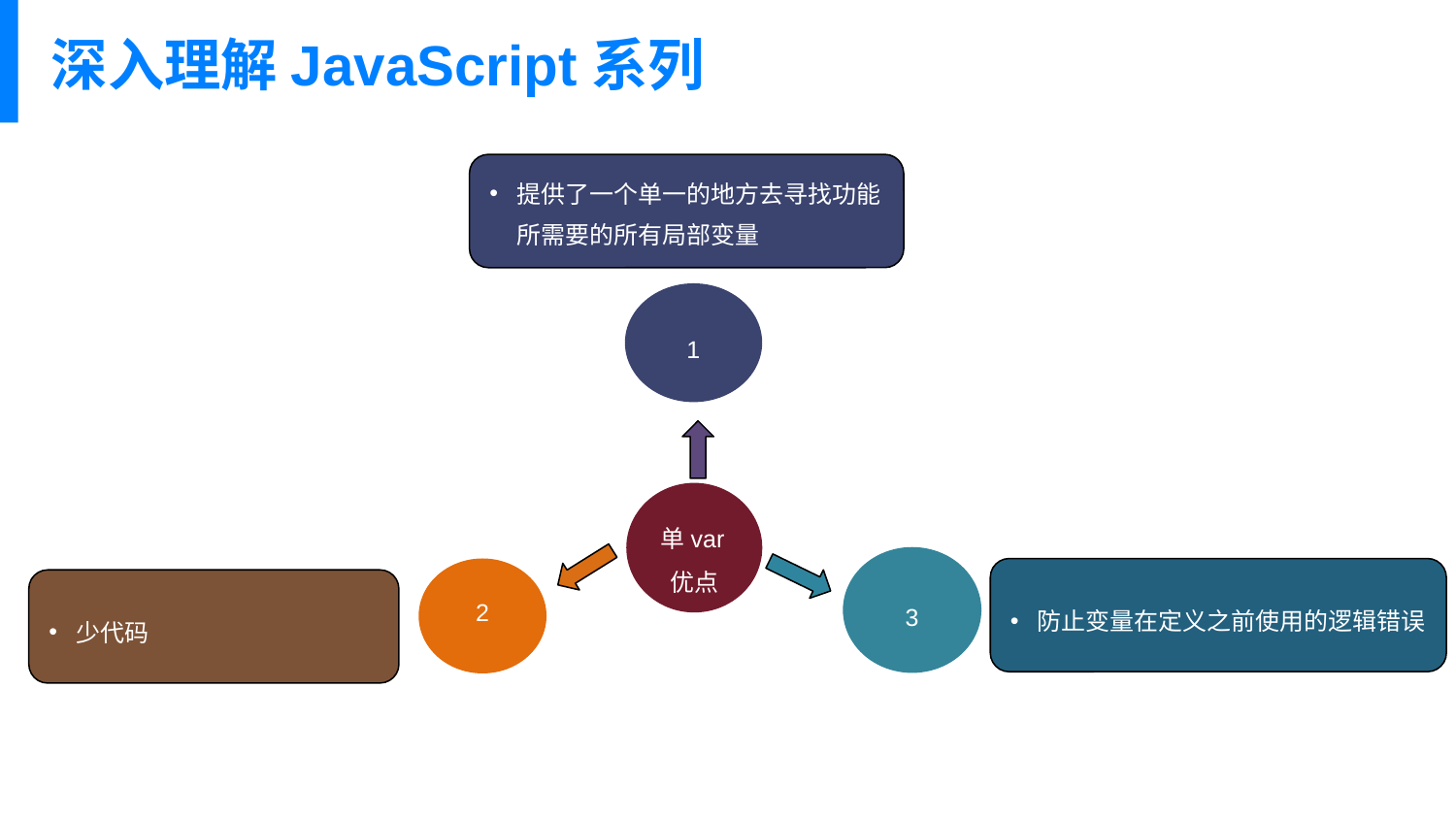

# 深入理解JavaScript系列

提供了一个单一的地方去寻找功能所需要的所有局部变量

1

单var优点

3
2
防止变量在定义之前使用的逻辑错误
少代码
A